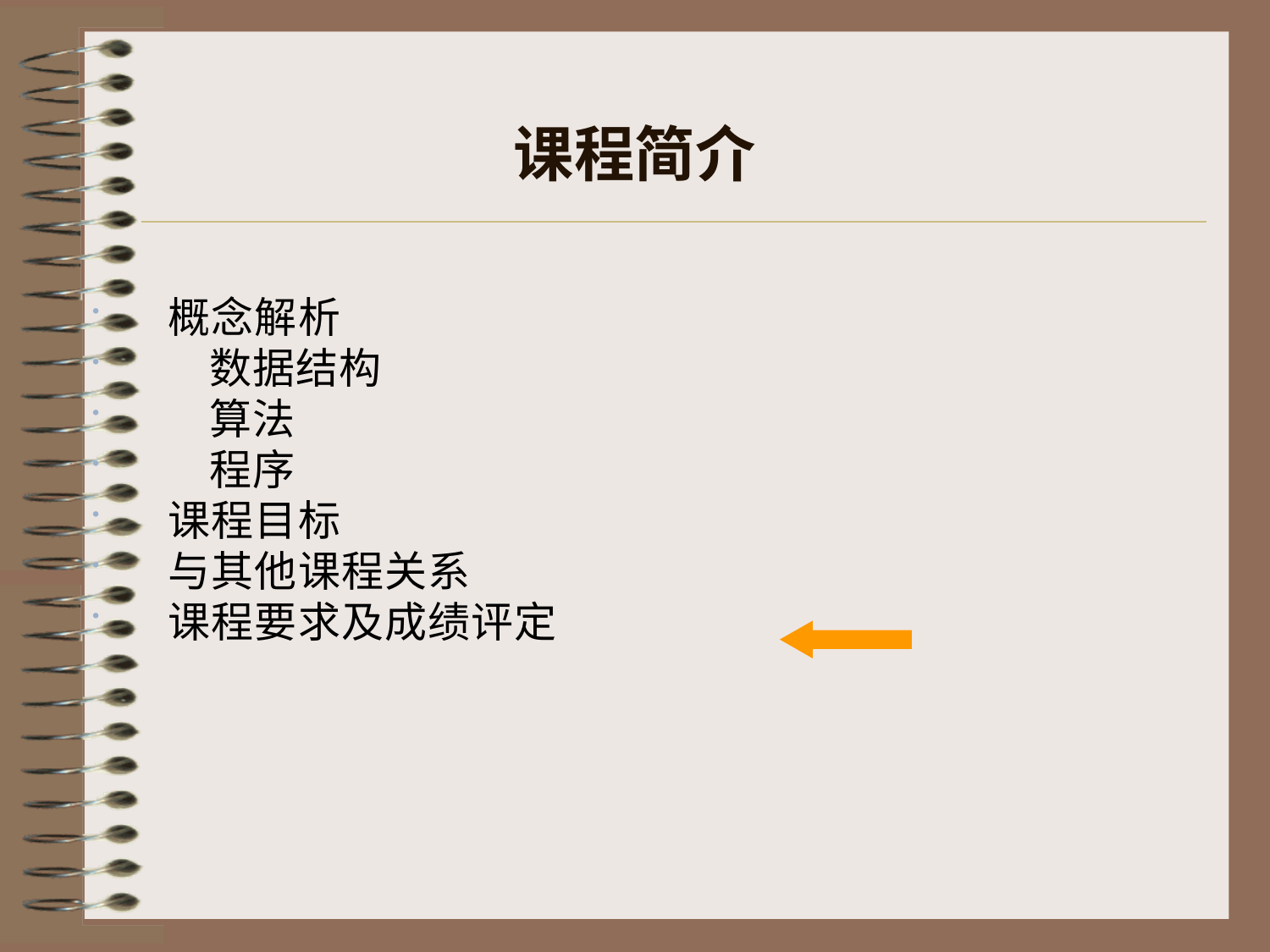

# 课程简介

概念解析
   数据结构
   算法
   程序
课程目标
与其他课程关系
课程要求及成绩评定